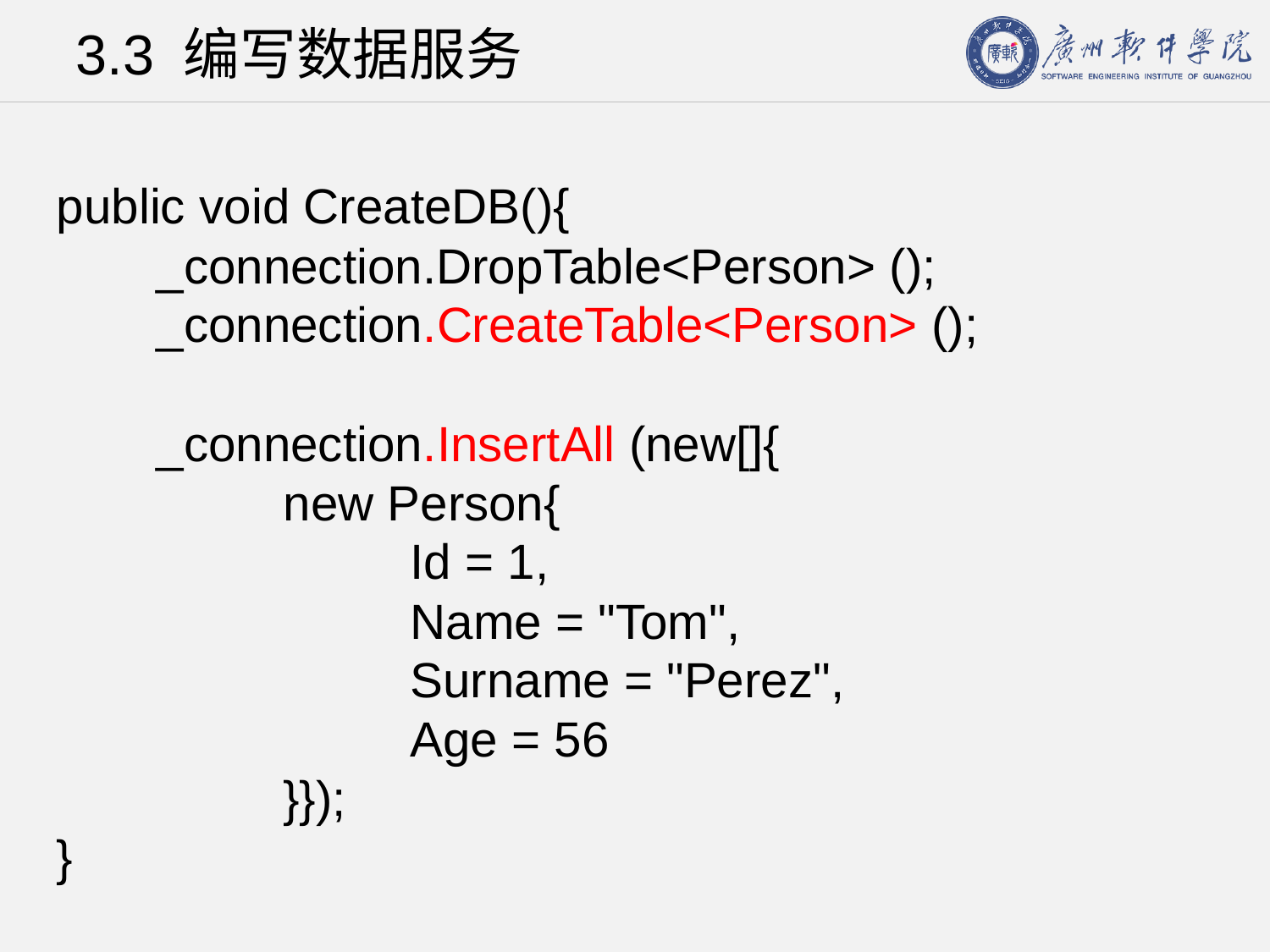

# 3.3 编写数据服务
  public void CreateDB(){
	_connection.DropTable<Person> ();
	_connection.CreateTable<Person> ();

	_connection.InsertAll (new[]{
		new Person{
			Id = 1,
			Name = "Tom",
			Surname = "Perez",
			Age = 56
		}});
  }